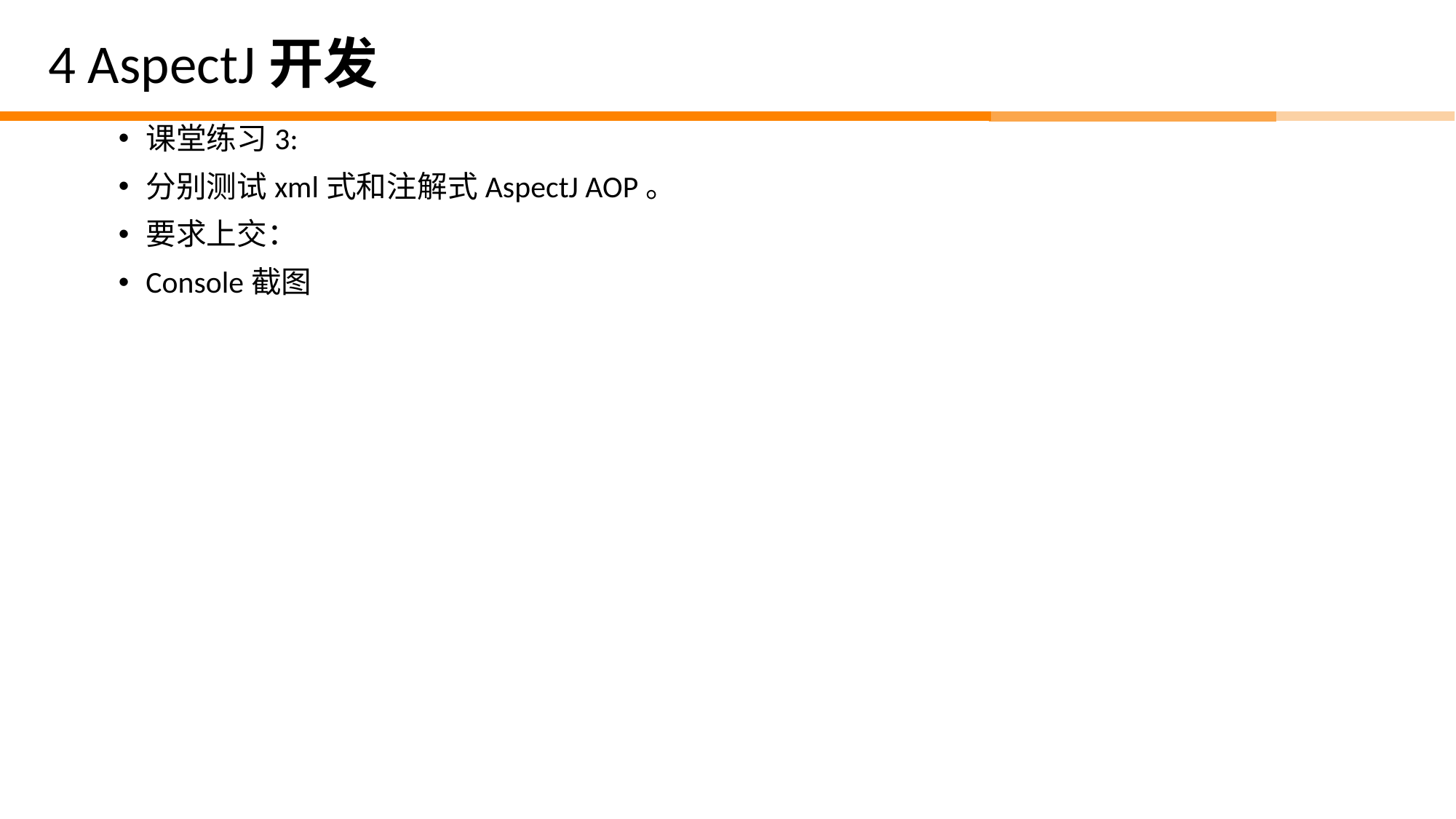

# 4 AspectJ开发
课堂练习3:
分别测试xml式和注解式AspectJ AOP。
要求上交：
Console截图